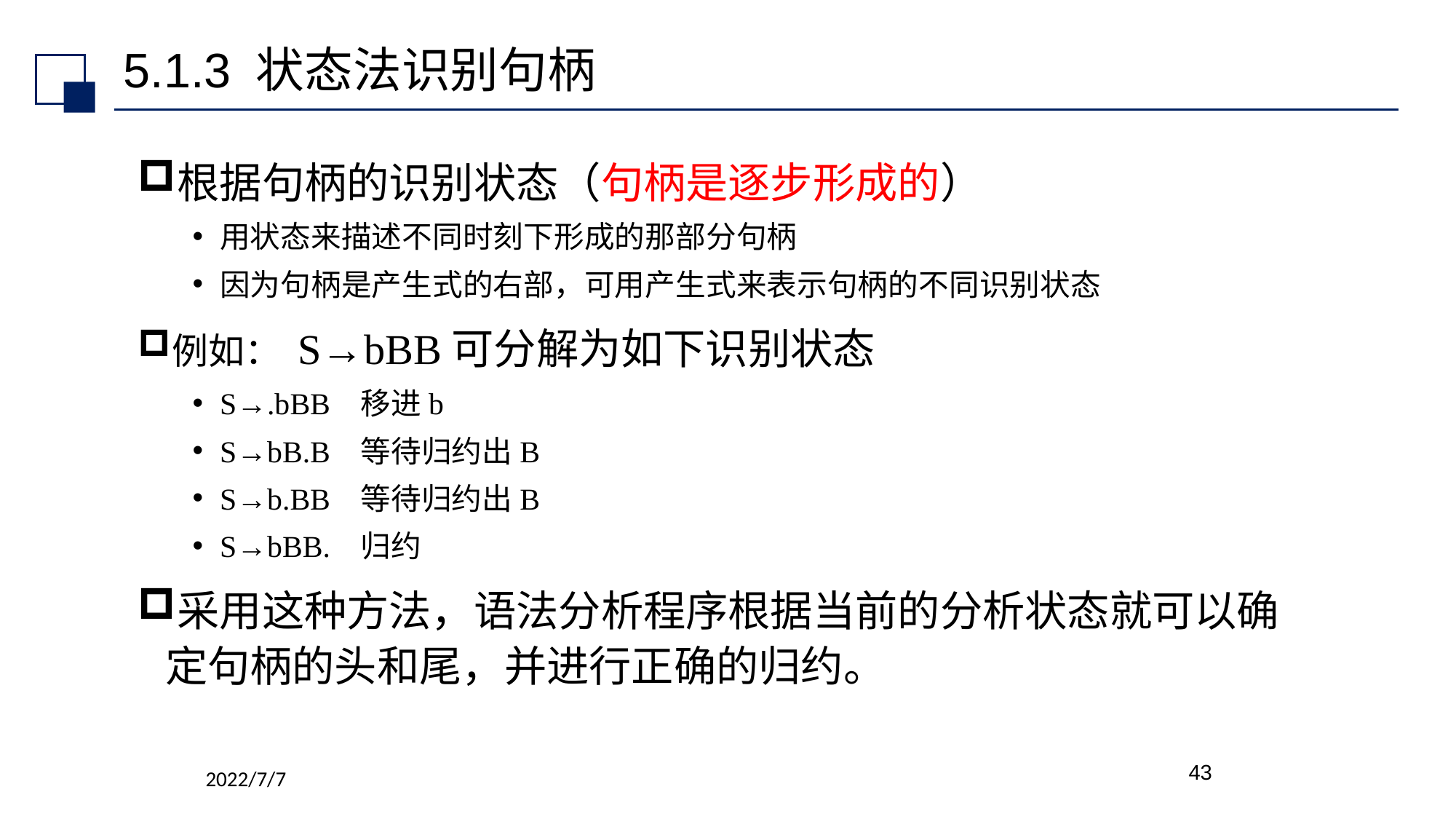

# 5.1.3 状态法识别句柄
根据句柄的识别状态（句柄是逐步形成的）
用状态来描述不同时刻下形成的那部分句柄
因为句柄是产生式的右部，可用产生式来表示句柄的不同识别状态
例如： S→bBB可分解为如下识别状态
S→.bBB   移进b
S→bB.B   等待归约出B
S→b.BB   等待归约出B
S→bBB.   归约
采用这种方法，语法分析程序根据当前的分析状态就可以确定句柄的头和尾，并进行正确的归约。
43
2022/7/7